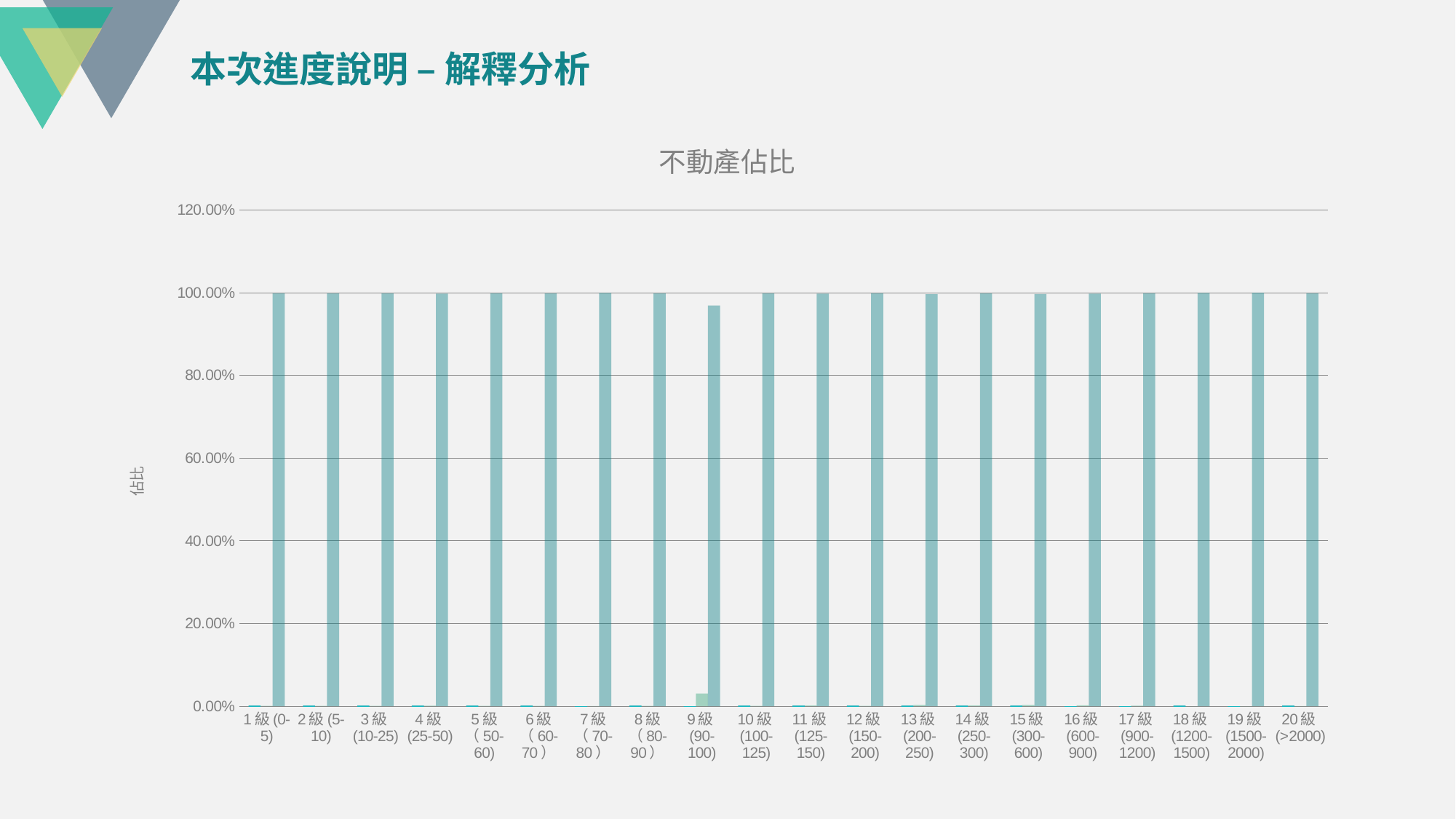

本次進度說明 – 解釋分析

### Chart: 不動產佔比

| Category | 0無房子(佔比) | 1有房子(佔比) | 2無資料(佔比) |
|---|---|---|---|
| 1級(0-5) | 0.0004732979440015868 | 0.0010212237795884861 | 0.9985 |
| 2級(5-10) | 0.0008100445524503848 | 0.001056579851022241 | 0.9981 |
| 3級(10-25) | 0.0005653654495970128 | 0.0012096191014633762 | 0.9982 |
| 4級(25-50) | 0.0006115506631502503 | 0.0014524328249818446 | 0.9979 |
| 5級（50-60) | 0.0003803149007378109 | 0.0009888187419183083 | 0.9986 |
| 6級（60-70） | 0.0006734006734006734 | 0.0011544011544011544 | 0.9982 |
| 7級（70-80） | 0.00024606299212598425 | 0.0004921259842519685 | 0.9993 |
| 8級（80-90） | 0.0008641797493878727 | 0.0008641797493878727 | 0.9983 |
| 9級(90-100) | 0.0 | 0.030746219046036232 | 0.9693 |
| 10級(100-125) | 0.0008152375305714074 | 0.0011858000444675016 | 0.998 |
| 11級(125-150) | 0.0005630630630630631 | 0.0018018018018018018 | 0.9976 |
| 12級(150-200) | 0.0006365372374283895 | 0.000795671546785487 | 0.9986 |
| 13級(200-250) | 0.0004528472772557455 | 0.0031699309407902184 | 0.9964 |
| 14級(250-300) | 0.0003365870077415012 | 0.001682935038707506 | 0.998 |
| 15級(300-600) | 0.00031297271921130874 | 0.0030254029523759845 | 0.9967 |
| 16級(600-900) | 0.00015910898965791568 | 0.0022275258552108194 | 0.9976 |
| 17級(900-1200) | 0.0 | 0.0014270424545130217 | 0.9986 |
| 18級(1200-1500) | 0.0006688963210702341 | 0.0 | 0.9993 |
| 19級(1500-2000) | 0.0 | 0.0 | 1.0 |
| 20級(>2000) | 0.0011529592621060721 | 0.0003843197540353574 | 0.9985 |